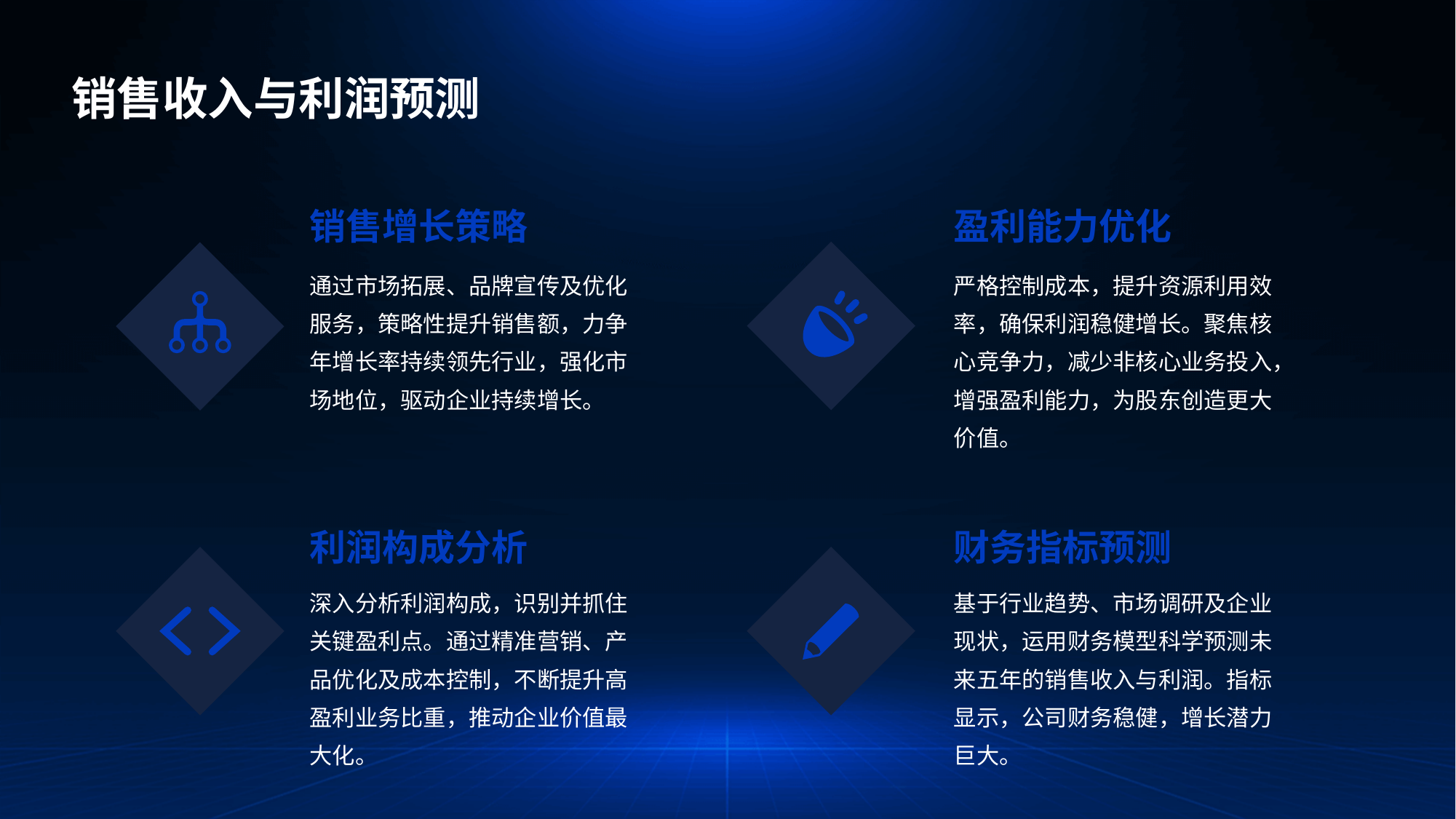

销售收入与利润预测
销售增长策略
盈利能力优化
通过市场拓展、品牌宣传及优化服务，策略性提升销售额，力争年增长率持续领先行业，强化市场地位，驱动企业持续增长。
严格控制成本，提升资源利用效率，确保利润稳健增长。聚焦核心竞争力，减少非核心业务投入，增强盈利能力，为股东创造更大价值。

利润构成分析
财务指标预测

深入分析利润构成，识别并抓住关键盈利点。通过精准营销、产品优化及成本控制，不断提升高盈利业务比重，推动企业价值最大化。
基于行业趋势、市场调研及企业现状，运用财务模型科学预测未来五年的销售收入与利润。指标显示，公司财务稳健，增长潜力巨大。